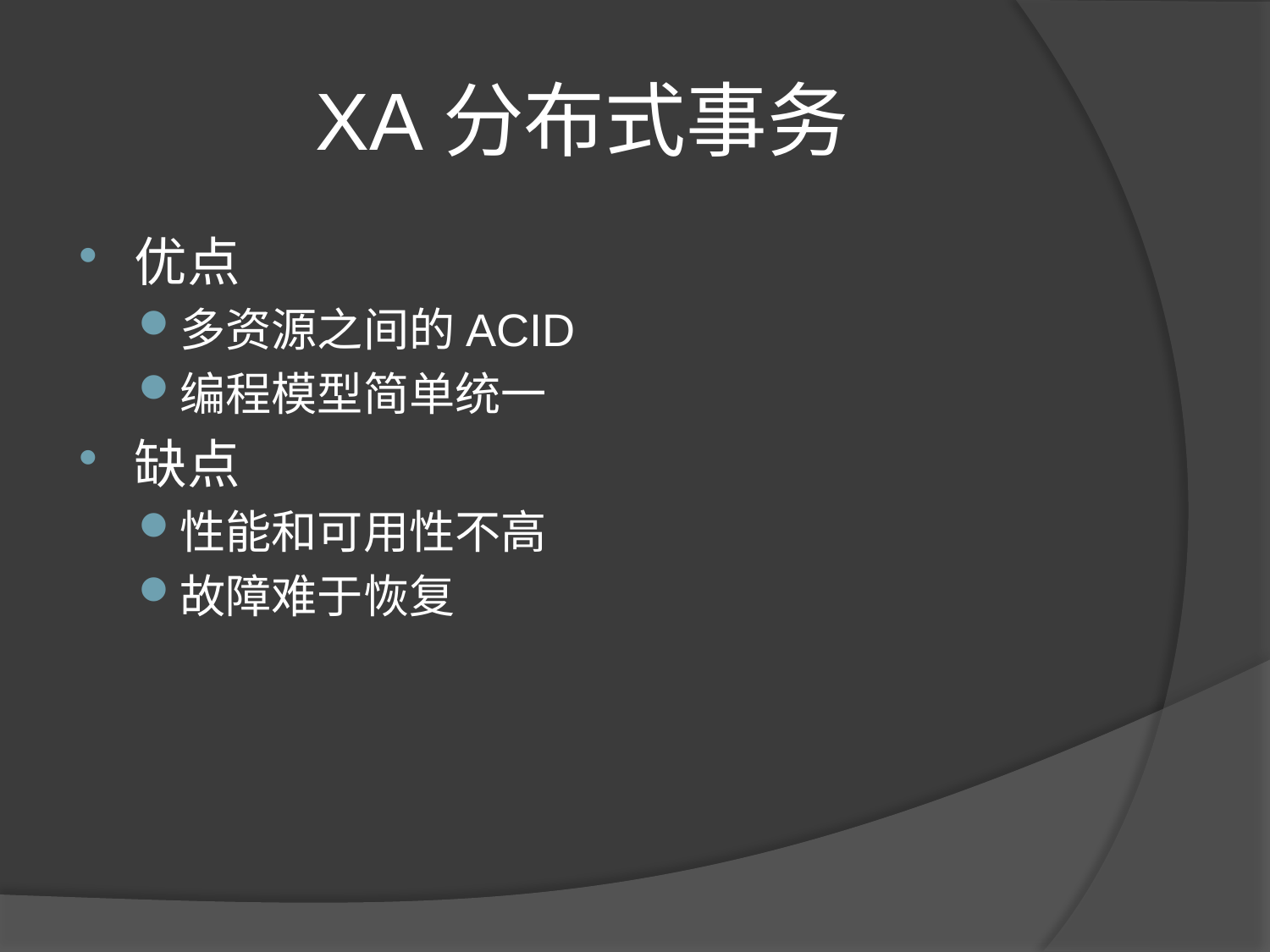

# XA分布式事务
优点
多资源之间的ACID
编程模型简单统一
缺点
性能和可用性不高
故障难于恢复